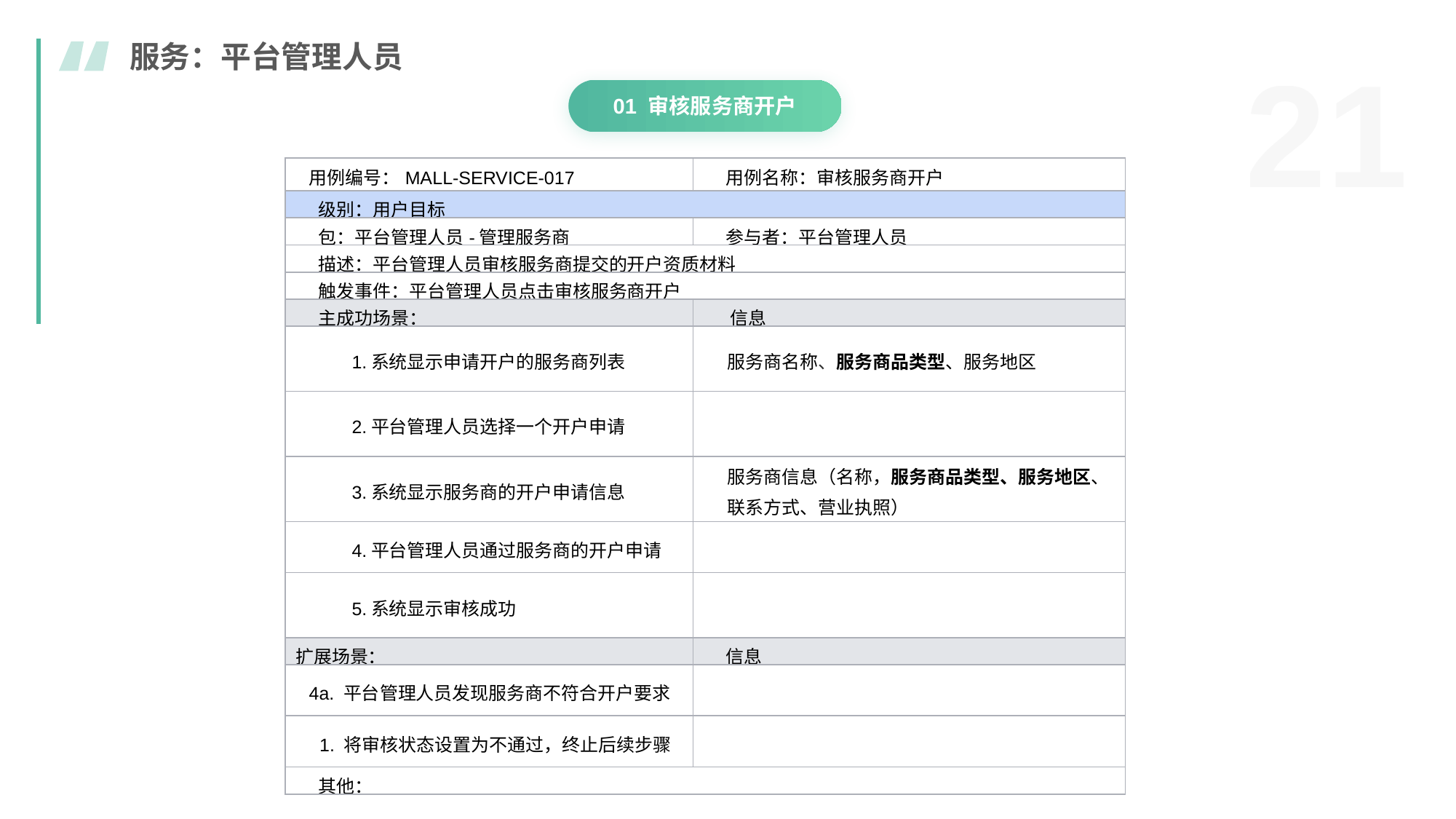

服务：平台管理人员

01 审核服务商开户
| 用例编号：MALL-SERVICE-017 | 用例名称：审核服务商开户 |
| --- | --- |
| 级别：用户目标 |  |
| 包：平台管理人员-管理服务商 | 参与者：平台管理人员 |
| 描述：平台管理人员审核服务商提交的开户资质材料 |  |
| 触发事件：平台管理人员点击审核服务商开户 |  |
| 主成功场景： | 信息 |
| 1.系统显示申请开户的服务商列表 | 服务商名称、服务商品类型、服务地区 |
| 2.平台管理人员选择一个开户申请 |  |
| 3.系统显示服务商的开户申请信息 | 服务商信息（名称，服务商品类型、服务地区、联系方式、营业执照） |
| 4.平台管理人员通过服务商的开户申请 |  |
| 5.系统显示审核成功 |  |
| 扩展场景： | 信息 |
| 4a. 平台管理人员发现服务商不符合开户要求 |  |
| 1. 将审核状态设置为不通过，终止后续步骤 |  |
| 其他： |  |